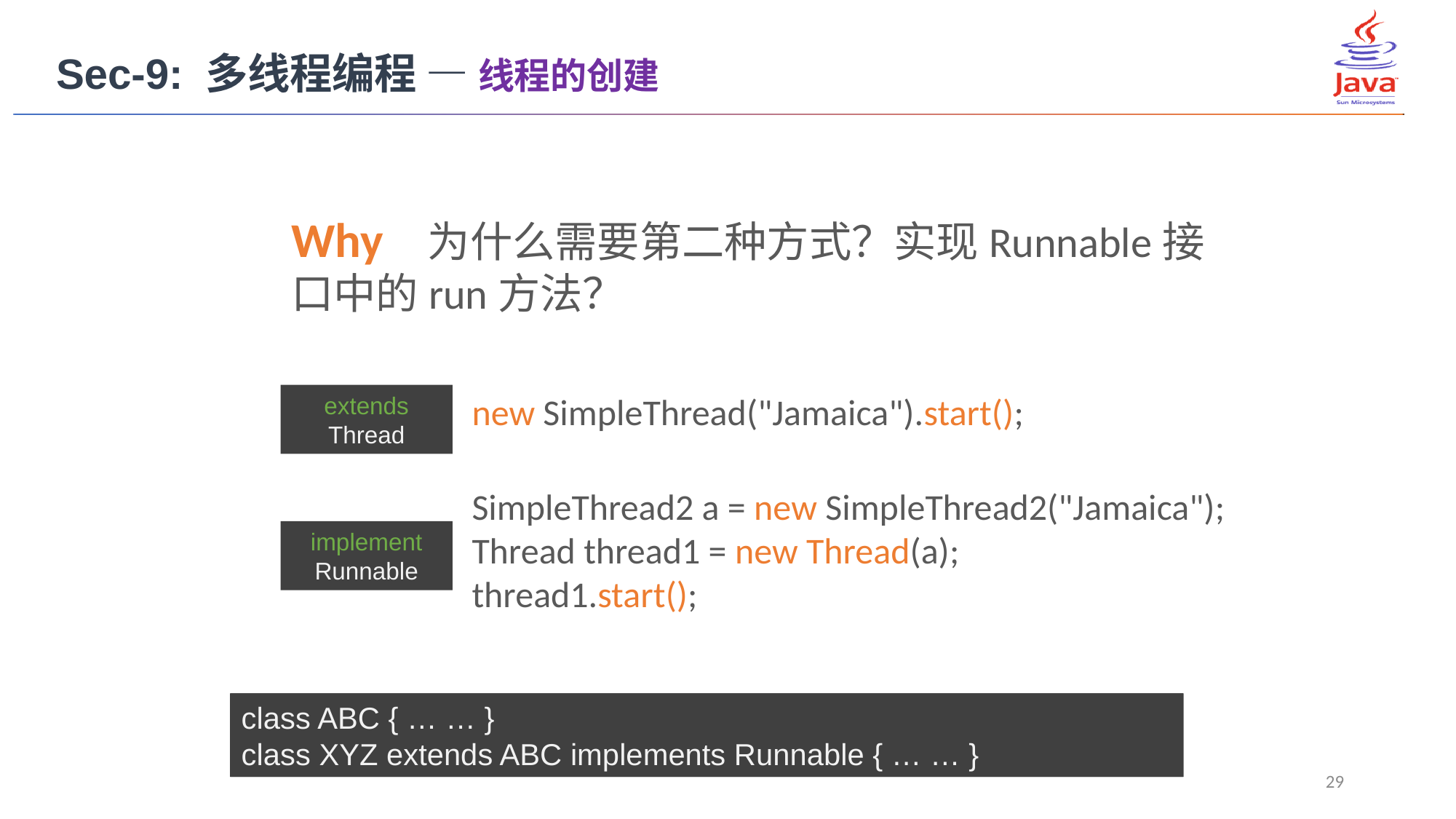

Sec-9: 多线程编程 — 线程的创建
Why   为什么需要第二种方式？实现Runnable接口中的run方法？
new SimpleThread("Jamaica").start();
extends
Thread
SimpleThread2 a = new SimpleThread2("Jamaica");
Thread thread1 = new Thread(a);
thread1.start();
implement
Runnable
Java只允许继承一个父类，如果是一个子类要多线程，则无法继承Thread，因此需要实现Runnable
class ABC { … … }
class XYZ extends ABC implements Runnable { … … }
29